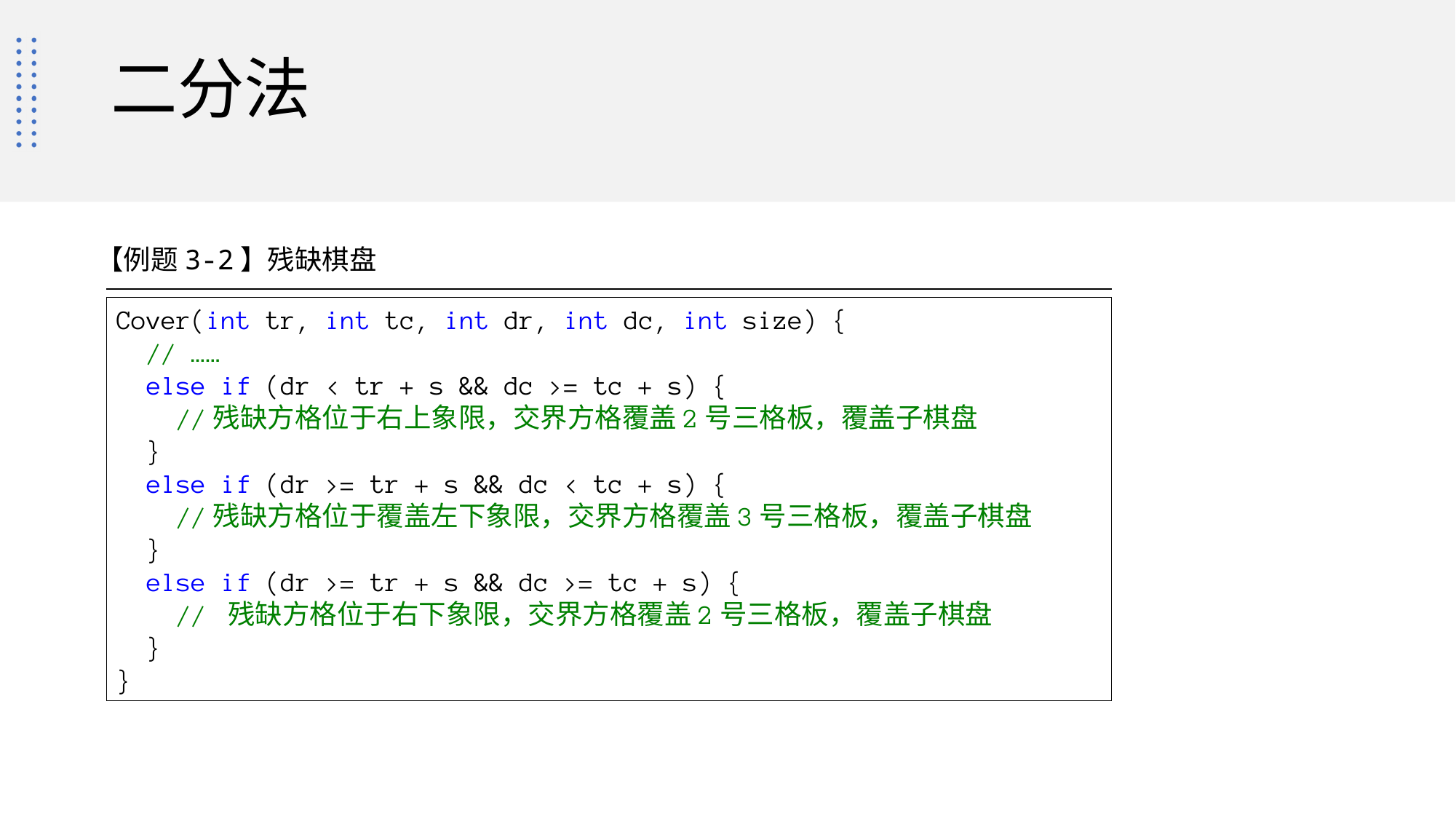

# 二分法
【例题3-2】残缺棋盘
Cover(int tr, int tc, int dr, int dc, int size) {
  // ……
  else if (dr < tr + s && dc >= tc + s) {
    //残缺方格位于右上象限，交界方格覆盖2号三格板，覆盖子棋盘
  }
  else if (dr >= tr + s && dc < tc + s) {
    //残缺方格位于覆盖左下象限，交界方格覆盖3号三格板，覆盖子棋盘
  }
  else if (dr >= tr + s && dc >= tc + s) {
    // 残缺方格位于右下象限，交界方格覆盖2号三格板，覆盖子棋盘
  }
}